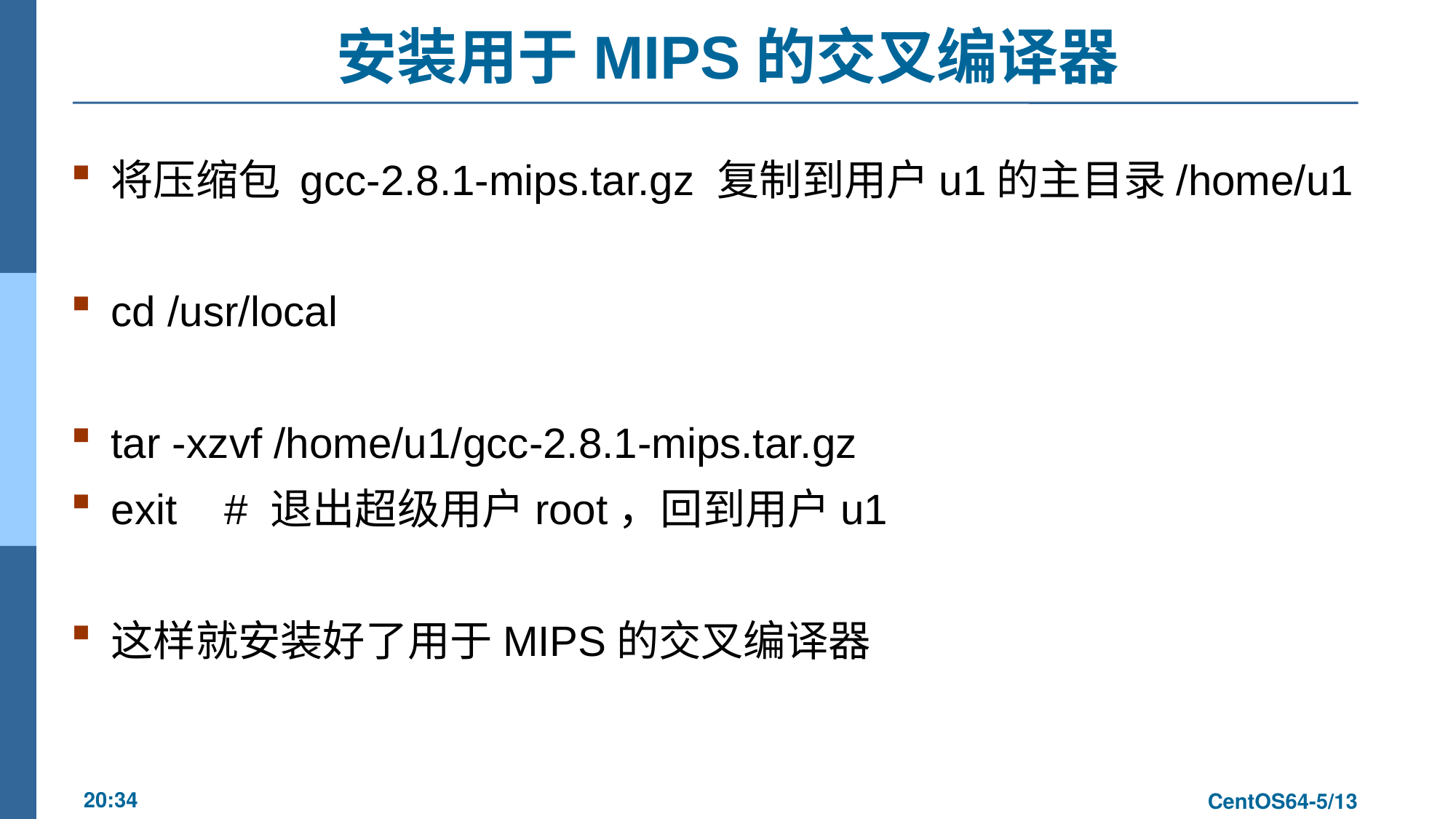

# 安装用于MIPS的交叉编译器
将压缩包 gcc-2.8.1-mips.tar.gz 复制到用户u1的主目录/home/u1

cd /usr/local

tar -xzvf /home/u1/gcc-2.8.1-mips.tar.gz
exit    # 退出超级用户root，回到用户u1

这样就安装好了用于MIPS的交叉编译器